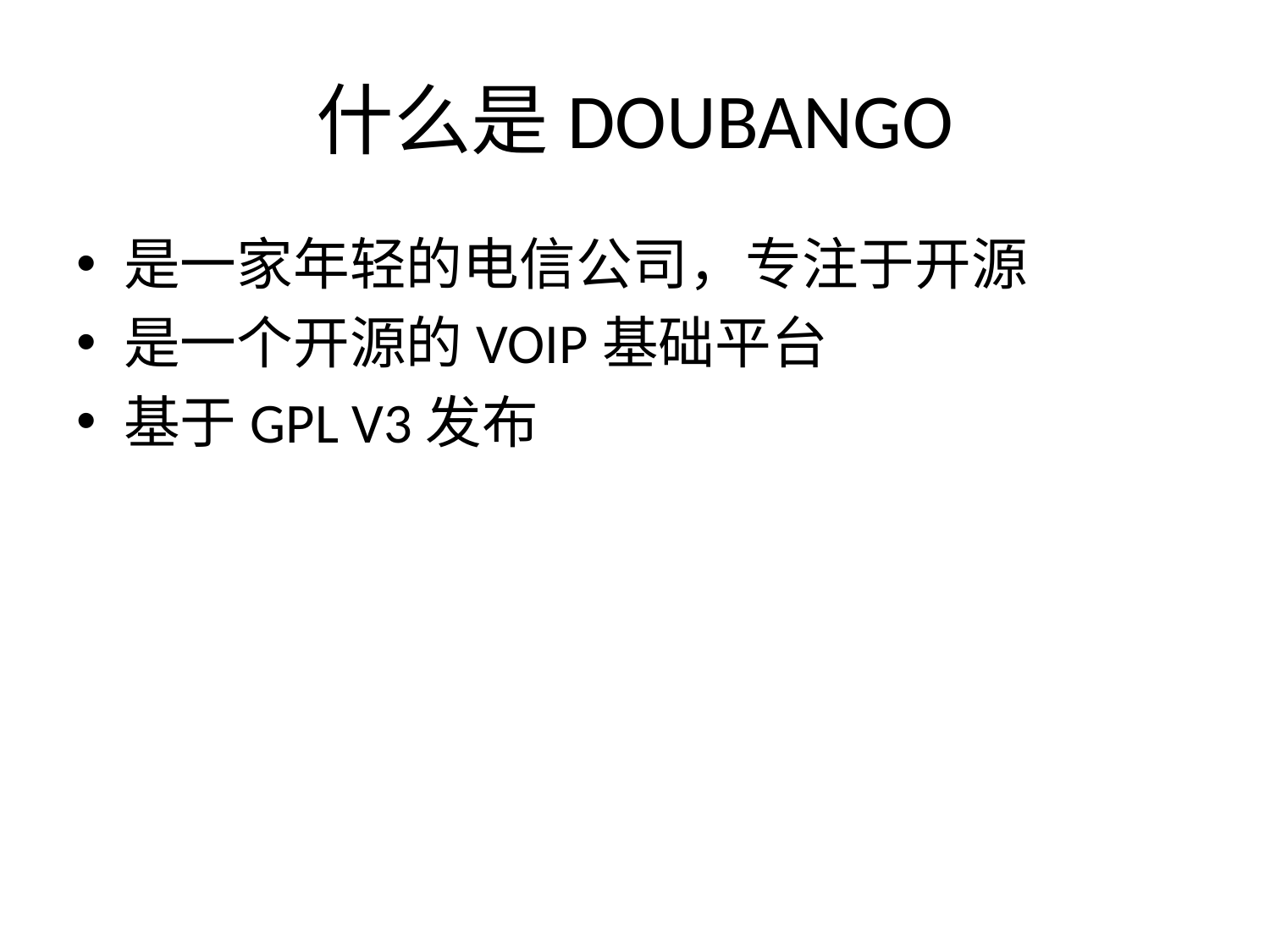

# 什么是DOUBANGO
是一家年轻的电信公司，专注于开源
是一个开源的VOIP基础平台
基于GPL V3发布